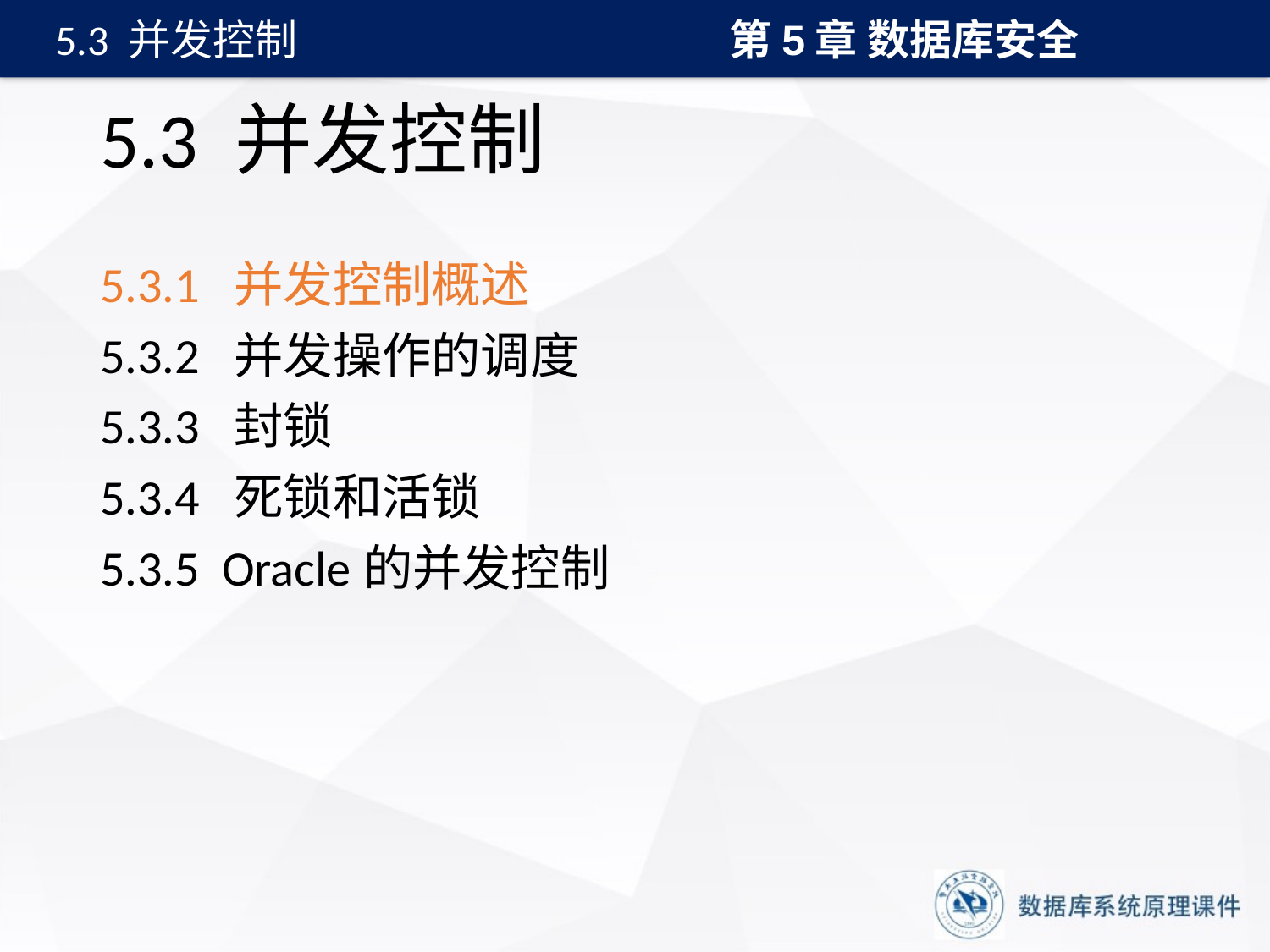

第5章 数据库安全
5.3 并发控制
# 5.3 并发控制
5.3.1  并发控制概述
5.3.2  并发操作的调度
5.3.3  封锁
5.3.4  死锁和活锁
5.3.5  Oracle的并发控制